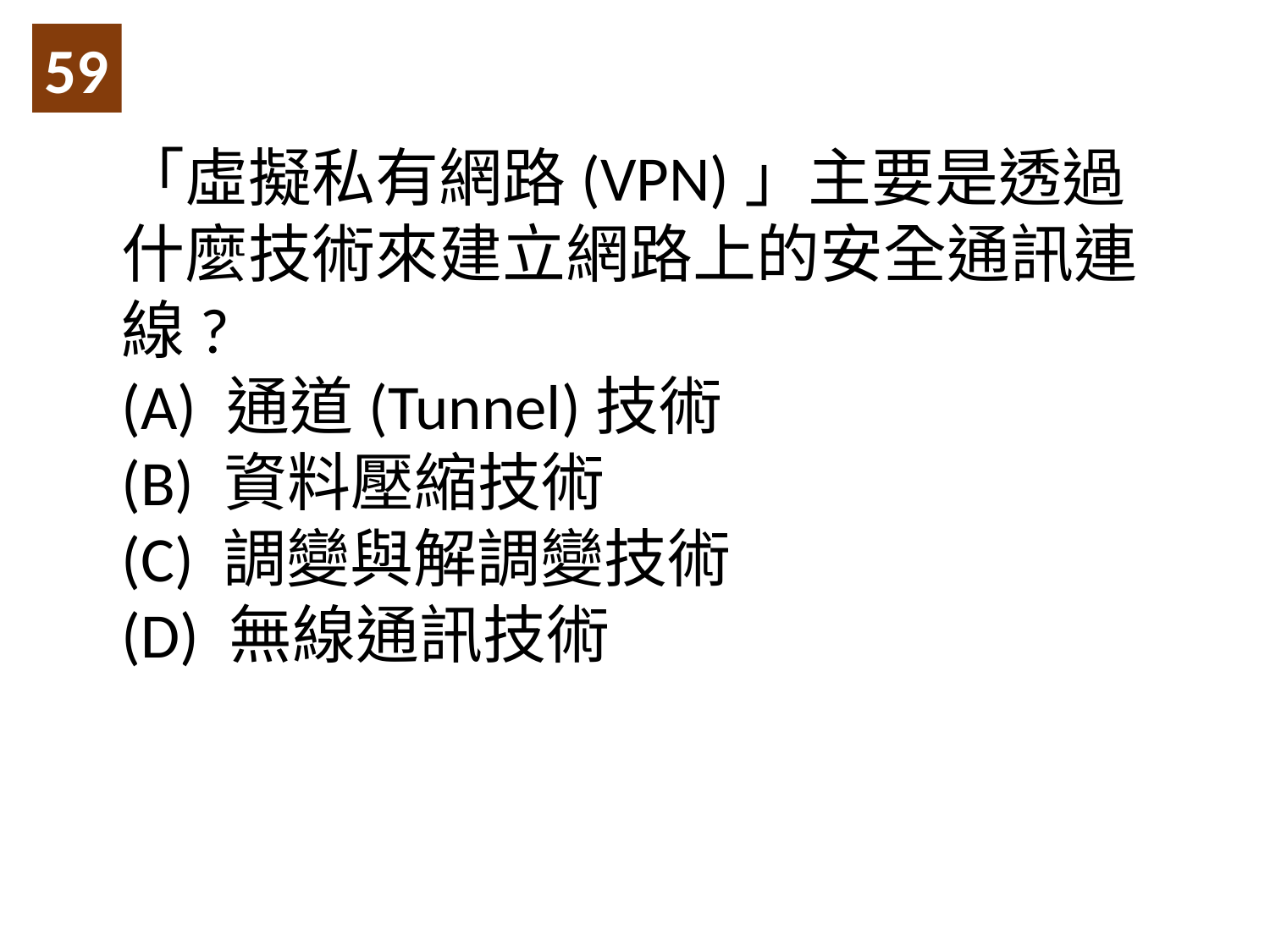

59
「虛擬私有網路(VPN)」主要是透過什麼技術來建立網路上的安全通訊連線?
(A) 通道(Tunnel)技術
(B) 資料壓縮技術
(C) 調變與解調變技術
(D) 無線通訊技術